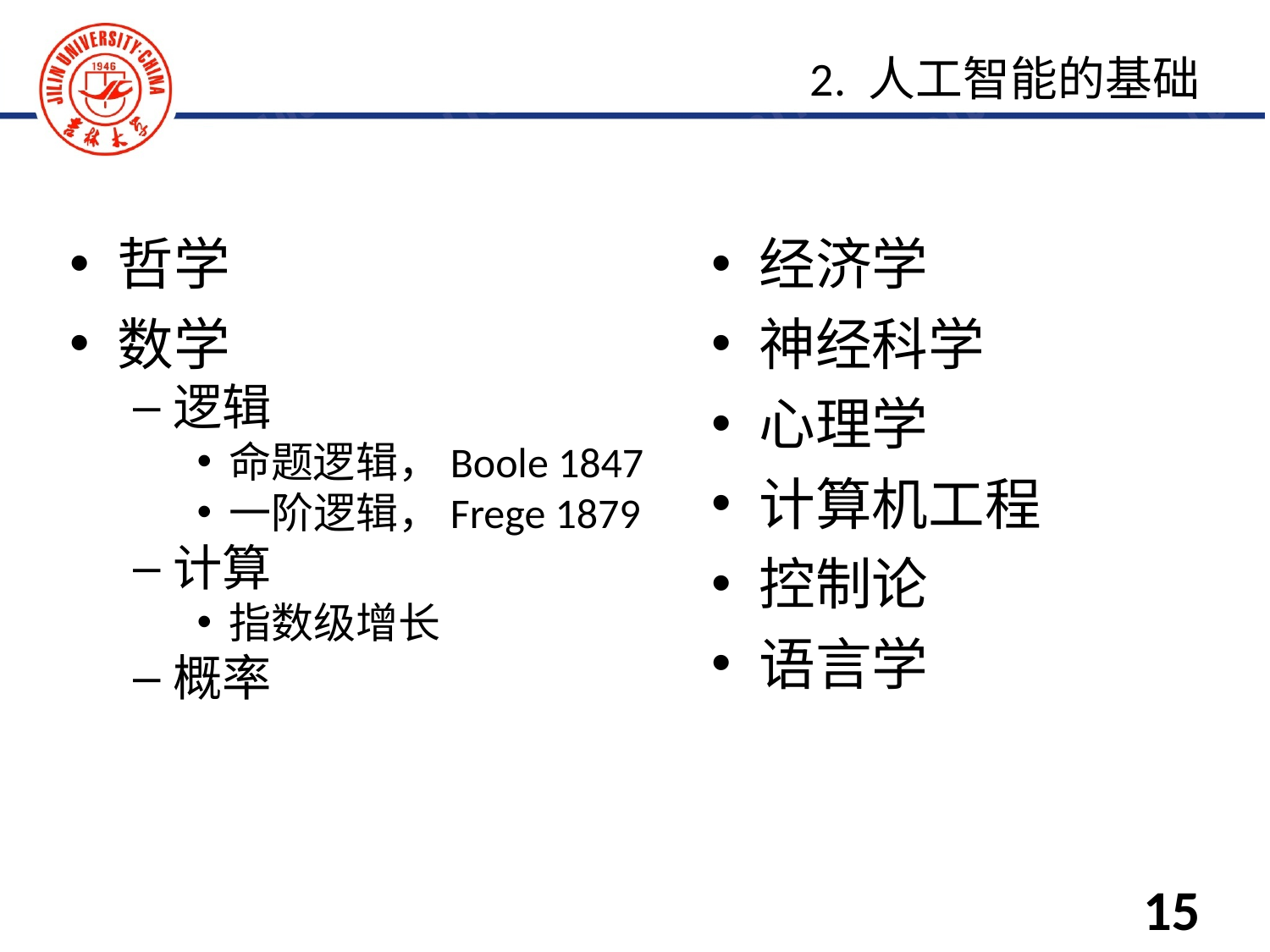

2. 人工智能的基础
哲学
数学
逻辑
命题逻辑，Boole 1847
一阶逻辑，Frege 1879
计算
指数级增长
概率
经济学
神经科学
心理学
计算机工程
控制论
语言学
15